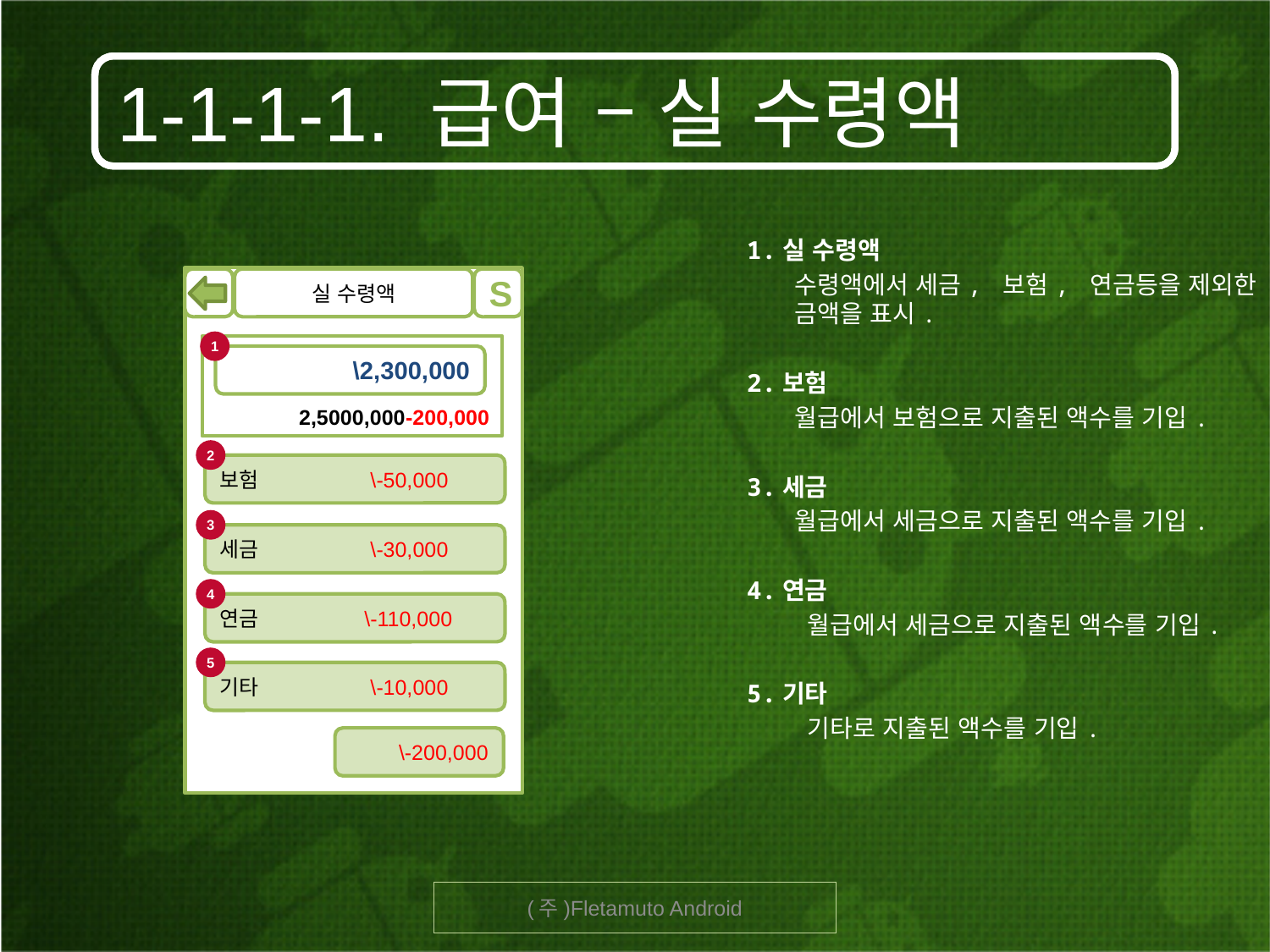

# 1-1-1-1. 급여 – 실 수령액

1.실 수령액
	수령액에서 세금, 보험, 연금등을 제외한 금액을 표시.

2.보험
	월급에서 보험으로 지출된 액수를 기입.

3.세금
	월급에서 세금으로 지출된 액수를 기입.

4.연금
	 월급에서 세금으로 지출된 액수를 기입.

5.기타
	 기타로 지출된 액수를 기입.

실 수령액
S
1

 \2,300,000
2,5000,000-200,000
2
보험                  \-50,000
3
세금                  \-30,000
4
연금                 \-110,000
5
기타                  \-10,000
     \-200,000
(주)Fletamuto Android